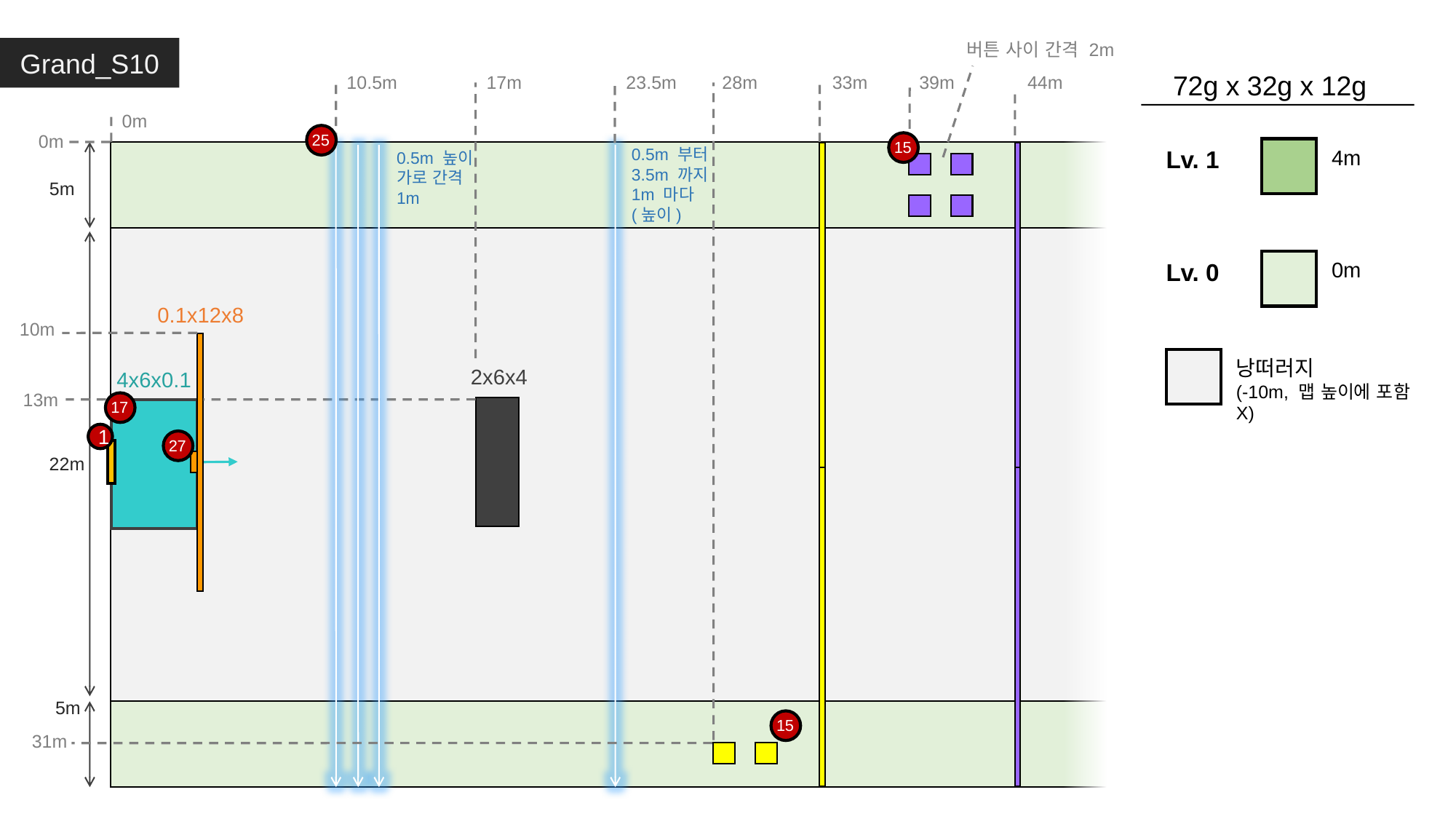

버튼 사이 간격 2m
Grand_S10
72g x 32g x 12g
10.5m
17m
23.5m
28m
33m
39m

44m

0m

0m
25

15

0.5m 부터
3.5m 까지
1m 마다
(높이)

Lv. 1
4m
0.5m 높이
가로 간격
1m

5m

Lv. 0

0m
0.1x12x8
10m

낭떠러지
(-10m, 맵 높이에 포함 X)
2x6x4

4x6x0.1
13m
17

1
27

22m

5m

15

31m